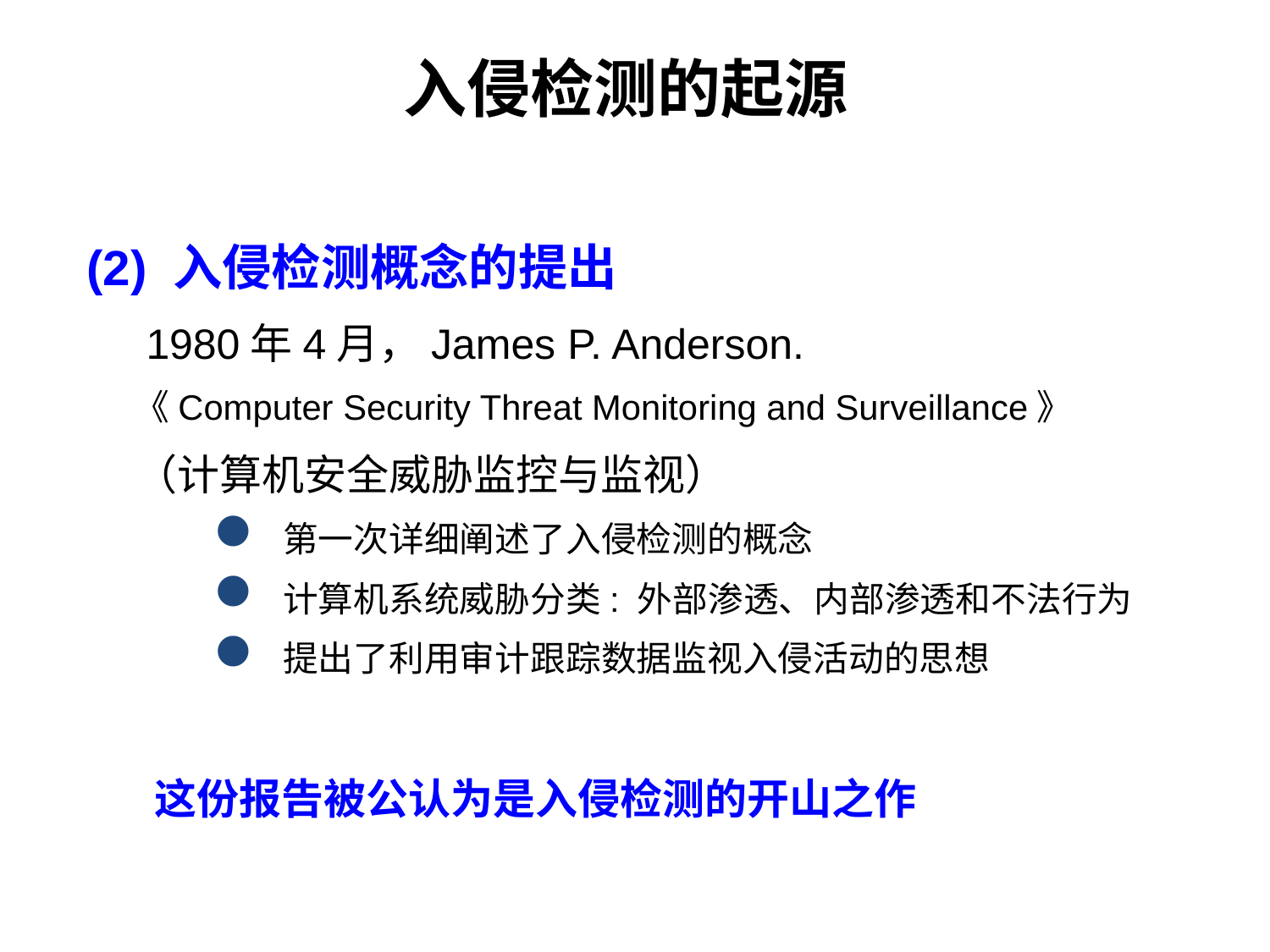

# 入侵检测的起源
(2) 入侵检测概念的提出
     1980年4月，James P. Anderson.
     《Computer Security Threat Monitoring and Surveillance》
    （计算机安全威胁监控与监视）
 第一次详细阐述了入侵检测的概念
 计算机系统威胁分类: 外部渗透、内部渗透和不法行为
 提出了利用审计跟踪数据监视入侵活动的思想

      这份报告被公认为是入侵检测的开山之作